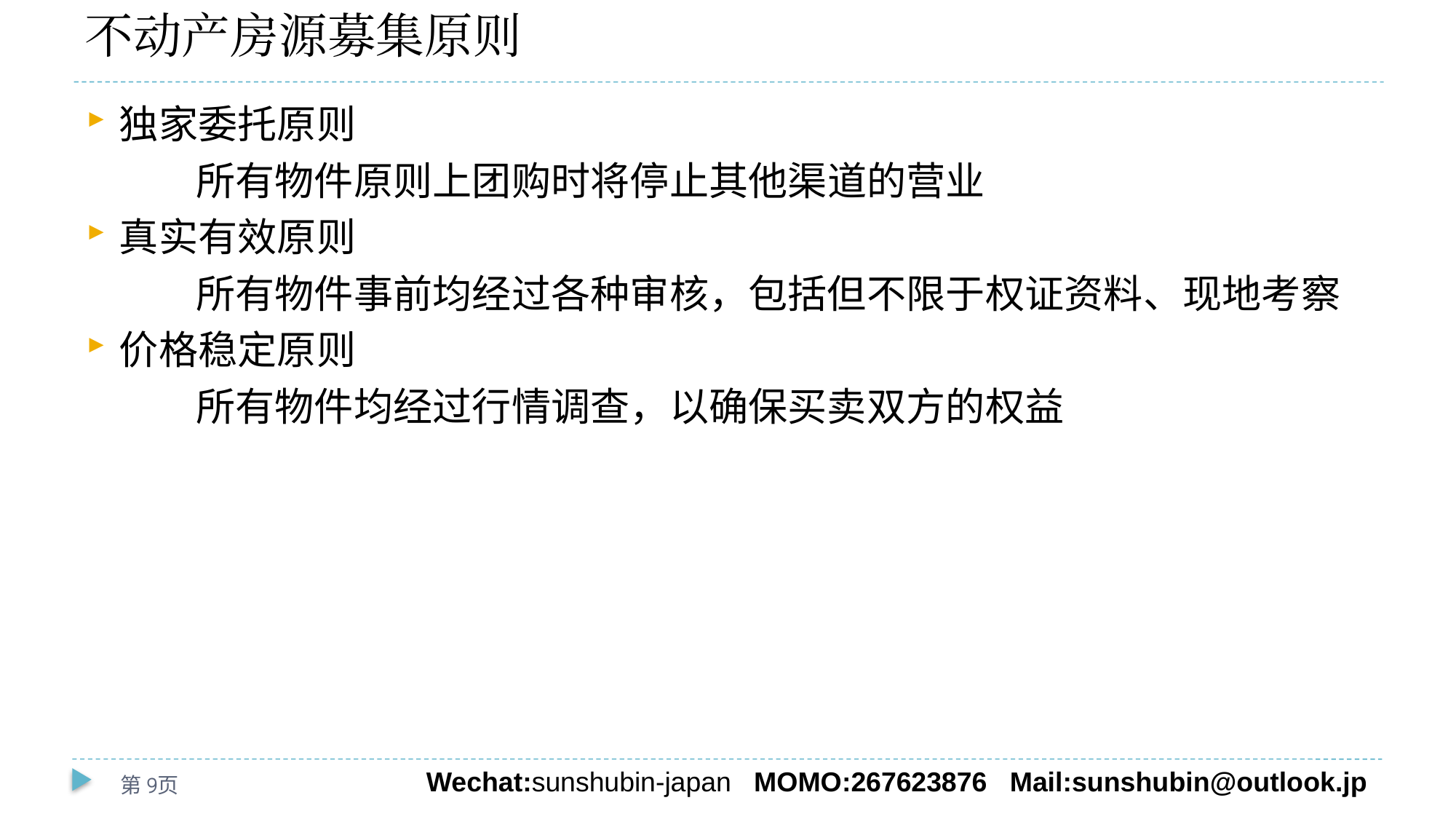

# 不动产房源募集原则
独家委托原则
	所有物件原则上团购时将停止其他渠道的营业
真实有效原则
	所有物件事前均经过各种审核，包括但不限于权证资料、现地考察
价格稳定原则
	所有物件均经过行情调查，以确保买卖双方的权益
第9页